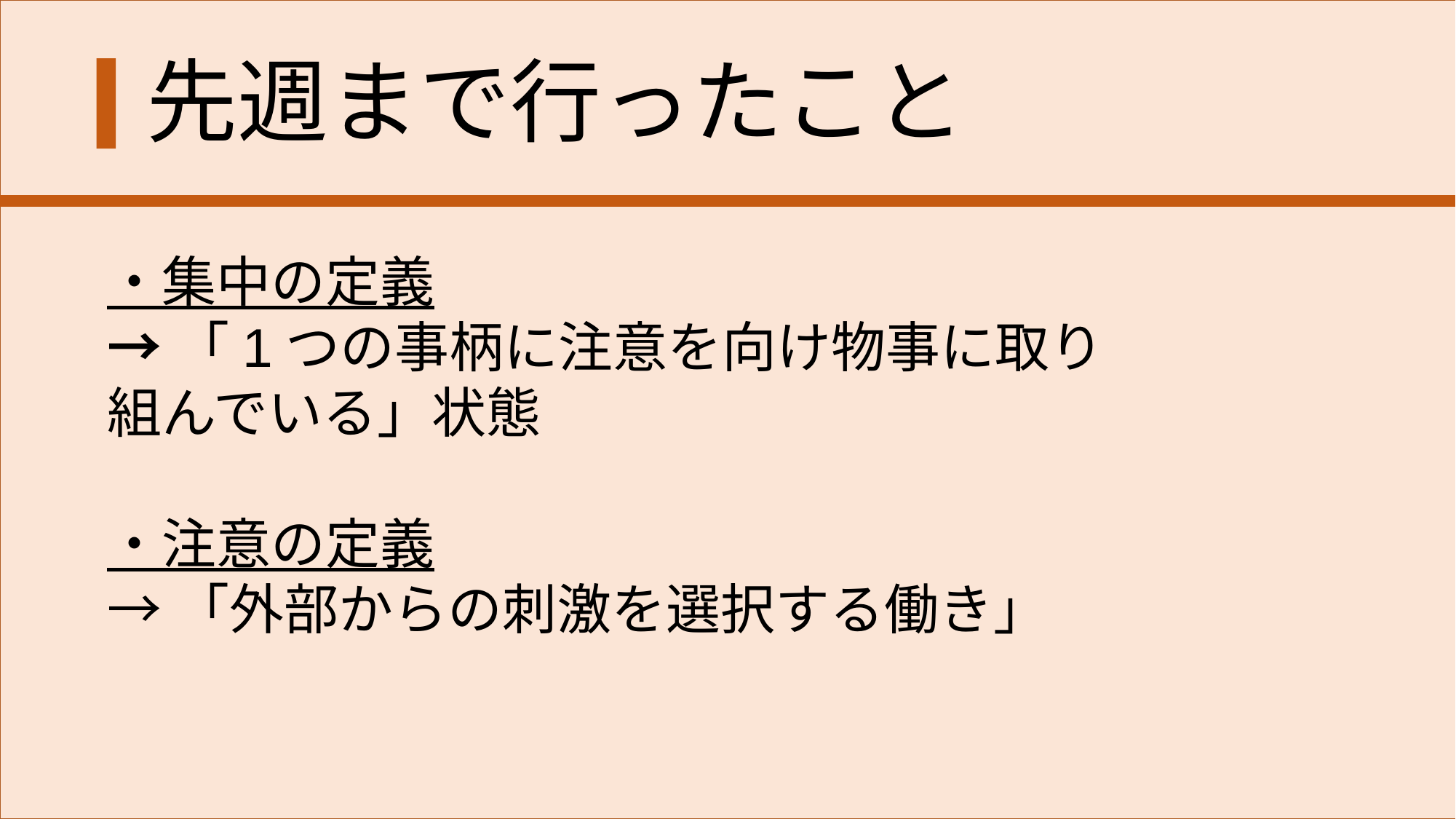

先週まで行ったこと

・集中の定義
→「1つの事柄に注意を向け物事に取り組んでいる」状態

・注意の定義
→「外部からの刺激を選択する働き」